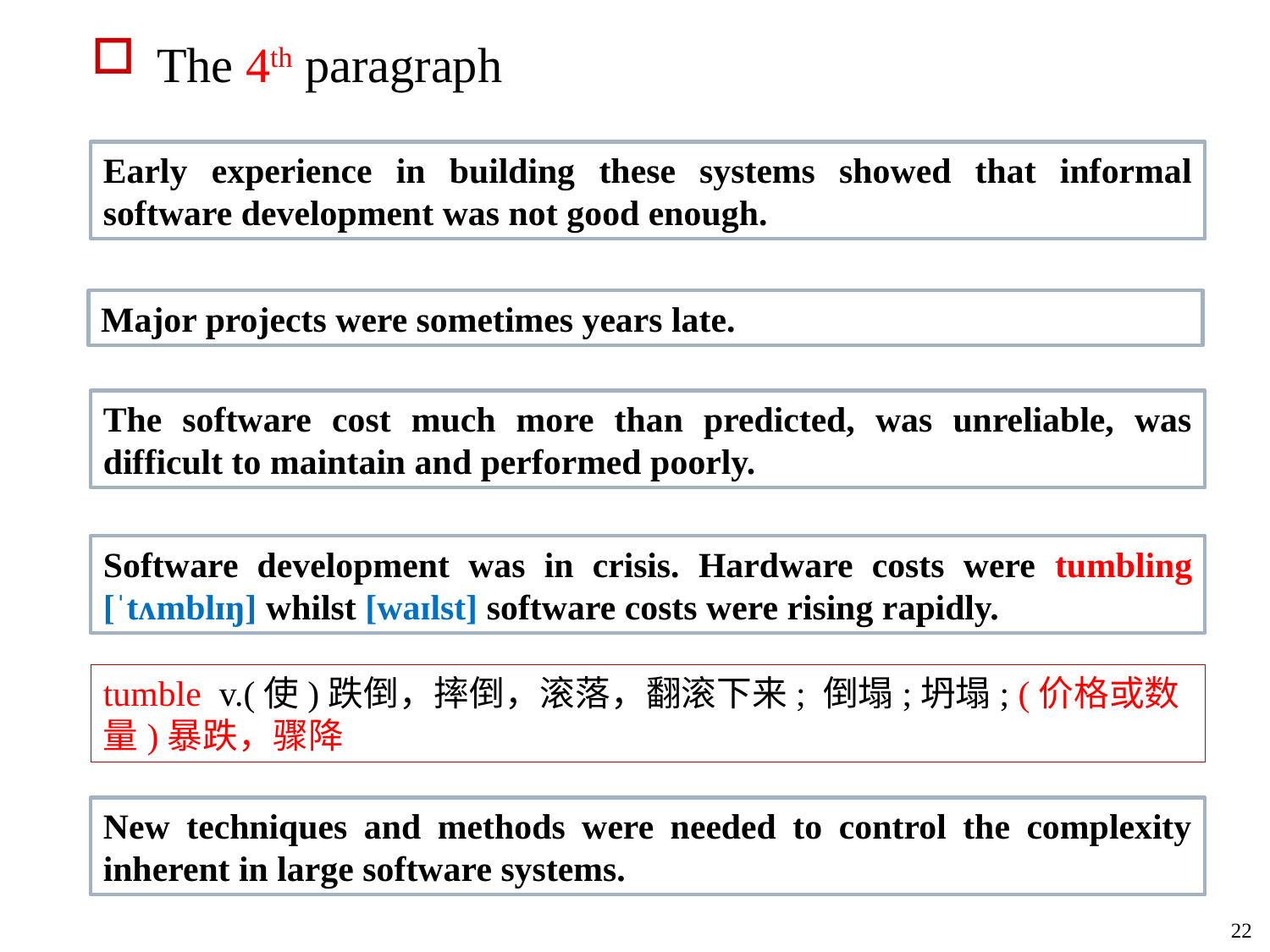

The 4th paragraph
Early experience in building these systems showed that informal software development was not good enough.
Major projects were sometimes years late.
The software cost much more than predicted, was unreliable, was difficult to maintain and performed poorly.
Software development was in crisis. Hardware costs were tumbling [ˈtʌmblɪŋ] whilst [waɪlst] software costs were rising rapidly.
tumble  v.(使)跌倒，摔倒，滚落，翻滚下来; 倒塌;坍塌; (价格或数量)暴跌，骤降
New techniques and methods were needed to control the complexity inherent in large software systems.
22